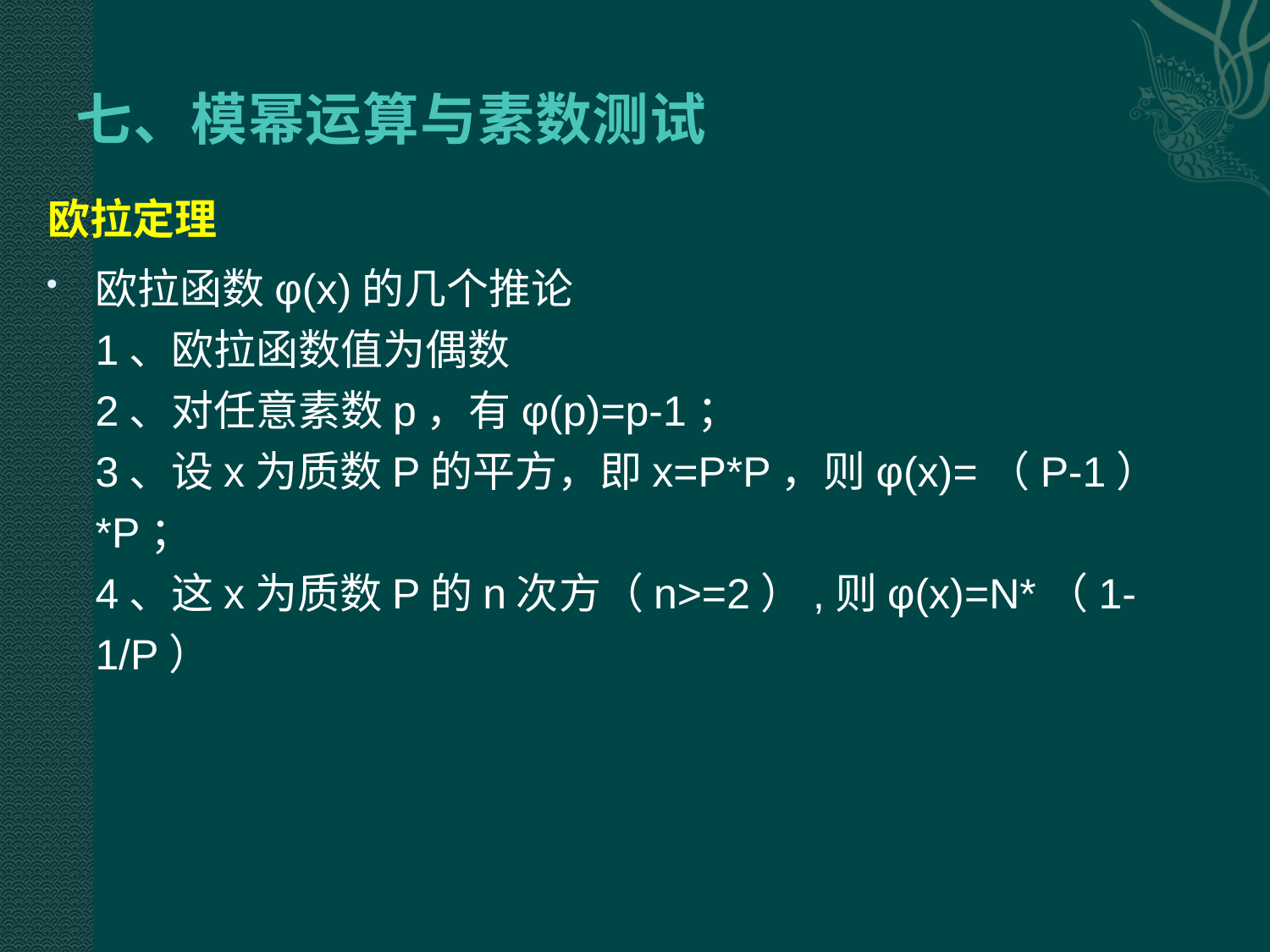

# 七、模幂运算与素数测试
欧拉定理
欧拉函数φ(x)的几个推论
1、欧拉函数值为偶数
2、对任意素数p，有φ(p)=p-1；
3、设x为质数P的平方，即x=P*P，则φ(x)=（P-1）*P；
4、这x为质数P的n次方（n>=2）,则φ(x)=N*（1-1/P）